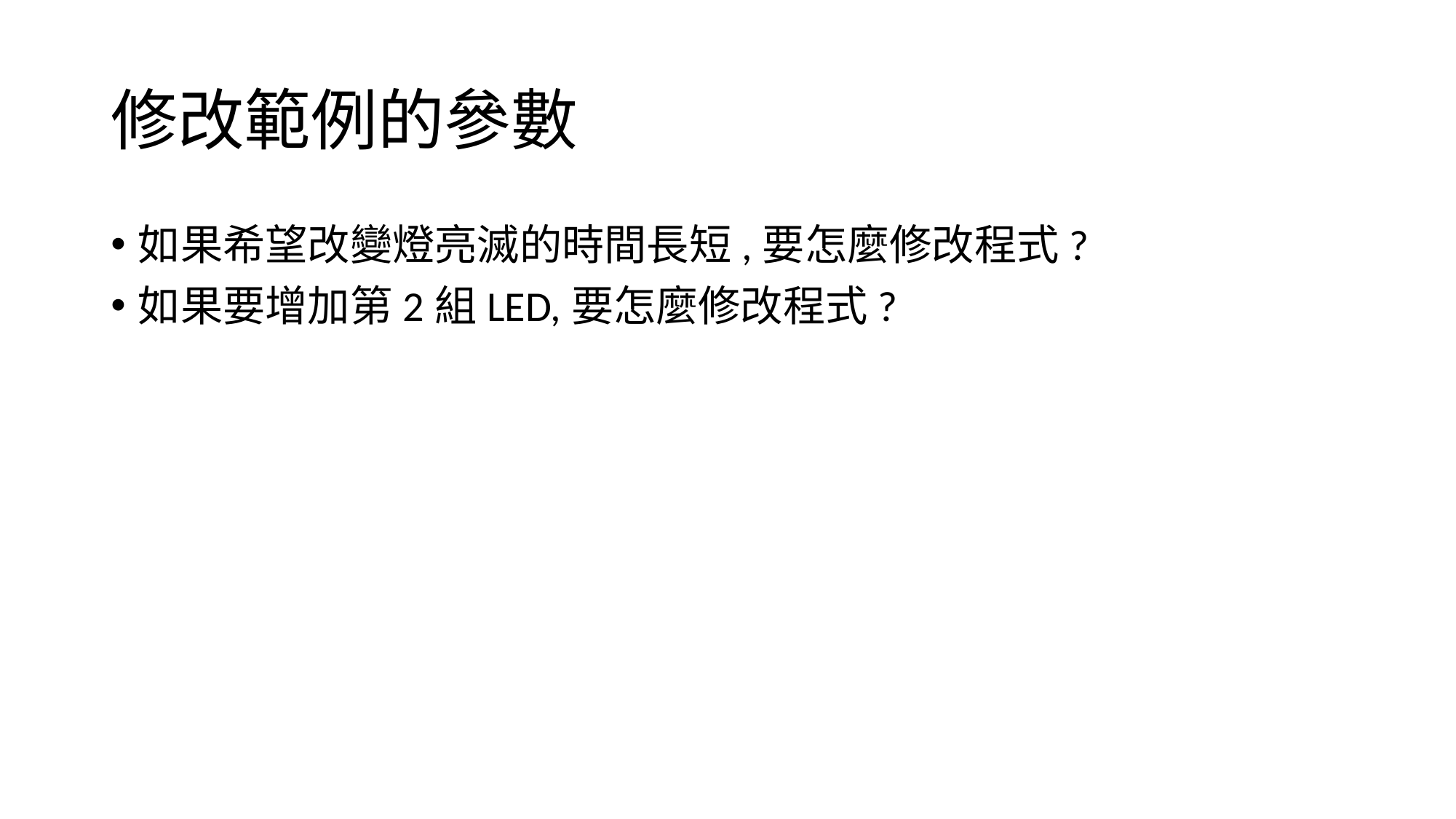

# 修改範例的參數
如果希望改變燈亮滅的時間長短,要怎麼修改程式?
如果要增加第2組LED,要怎麼修改程式?